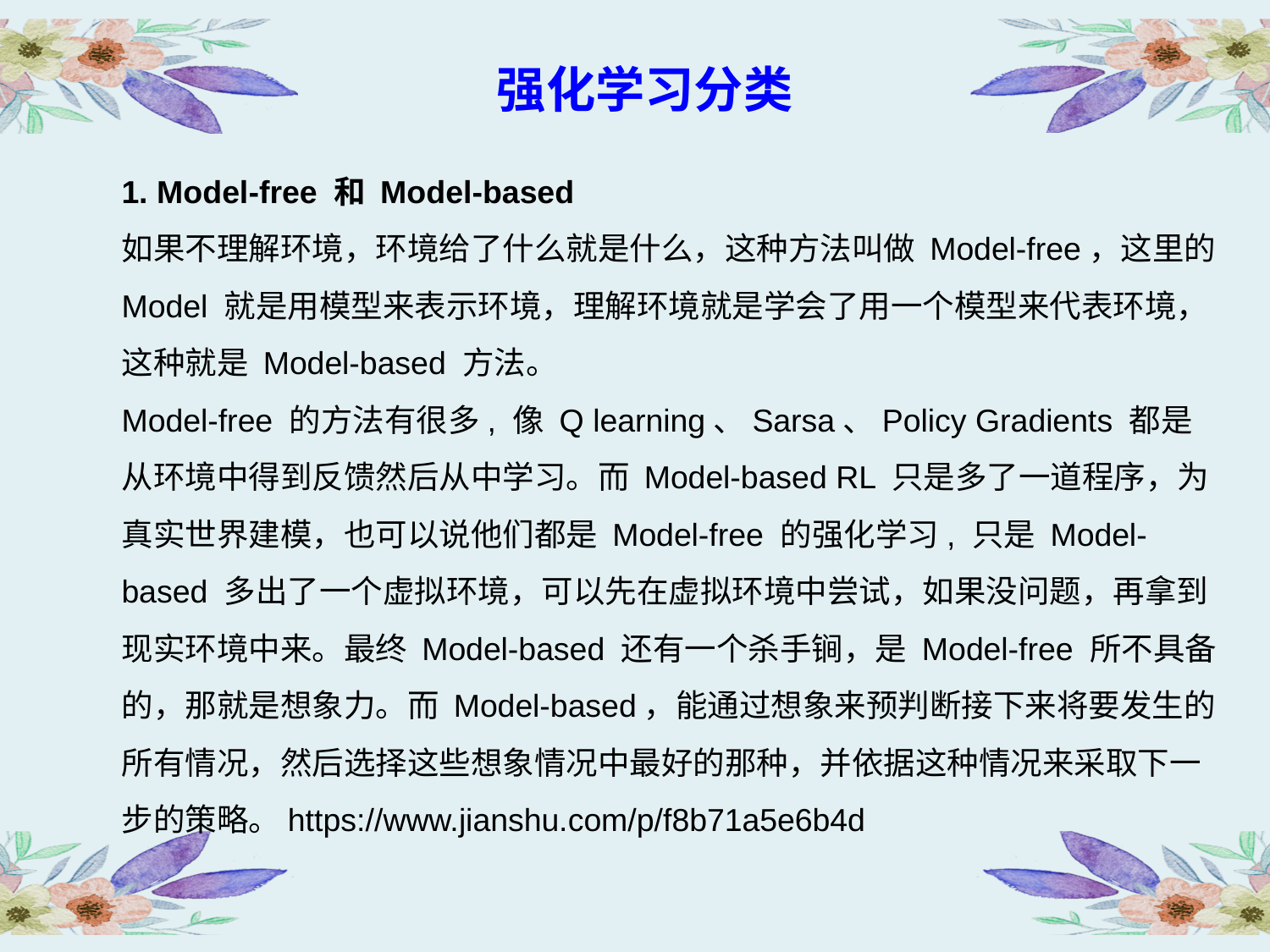

# 强化学习分类
1. Model-free 和 Model-based
如果不理解环境，环境给了什么就是什么，这种方法叫做 Model-free，这里的 Model 就是用模型来表示环境，理解环境就是学会了用一个模型来代表环境，这种就是 Model-based 方法。
Model-free 的方法有很多, 像 Q learning、Sarsa、Policy Gradients 都是从环境中得到反馈然后从中学习。而 Model-based RL 只是多了一道程序，为真实世界建模，也可以说他们都是 Model-free 的强化学习, 只是 Model-based 多出了一个虚拟环境，可以先在虚拟环境中尝试，如果没问题，再拿到现实环境中来。最终 Model-based 还有一个杀手锏，是 Model-free 所不具备的，那就是想象力。而 Model-based，能通过想象来预判断接下来将要发生的所有情况，然后选择这些想象情况中最好的那种，并依据这种情况来采取下一步的策略。https://www.jianshu.com/p/f8b71a5e6b4d